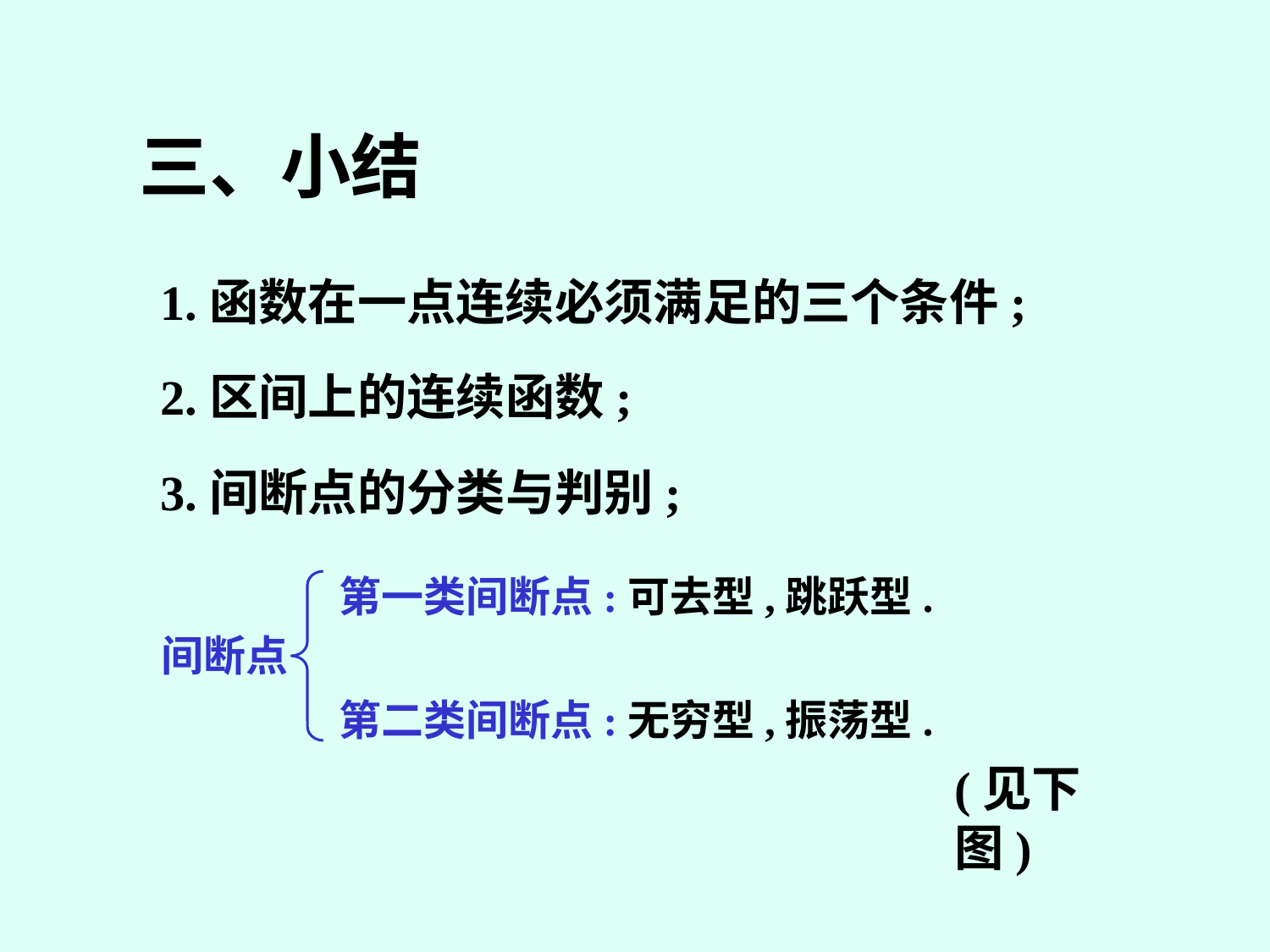

三、小结
1.函数在一点连续必须满足的三个条件;
2.区间上的连续函数;
3.间断点的分类与判别;
第一类间断点:可去型,跳跃型.

间断点
第二类间断点:无穷型,振荡型.
(见下图)